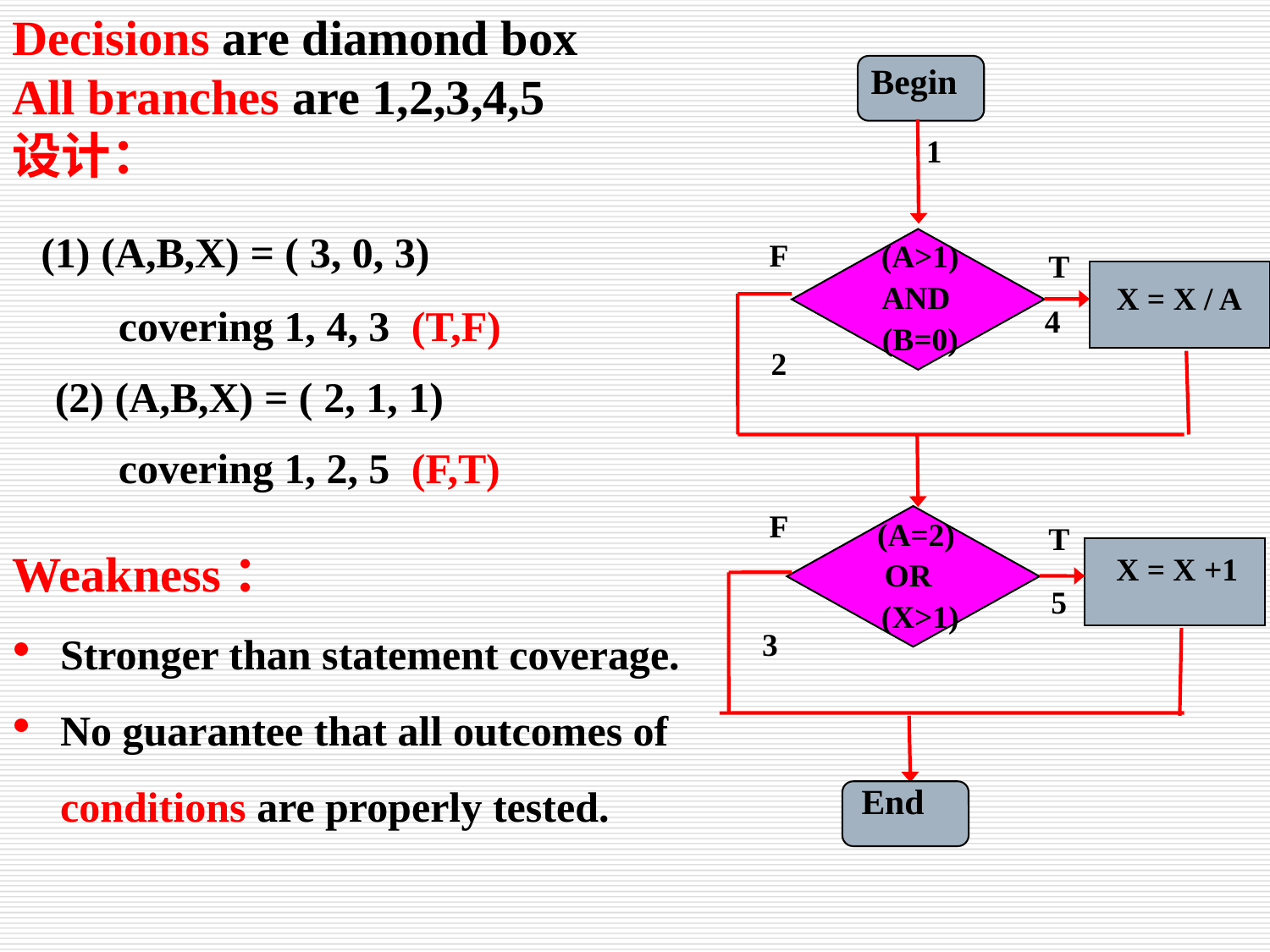

Decisions are diamond box
All branches are 1,2,3,4,5
设计：
  (1) (A,B,X) = ( 3, 0, 3)
          covering 1, 4, 3  (T,F)
    (2) (A,B,X) = ( 2, 1, 1)
          covering 1, 2, 5  (F,T)

Weakness：
Stronger than statement coverage.
No guarantee that all outcomes of conditions are properly tested.
Begin

1
F

(A>1)
AND
(B=0)
T

X = X / A

4

2

F

(A=2)
OR
 (X>1)
T

X = X +1
5

3

End